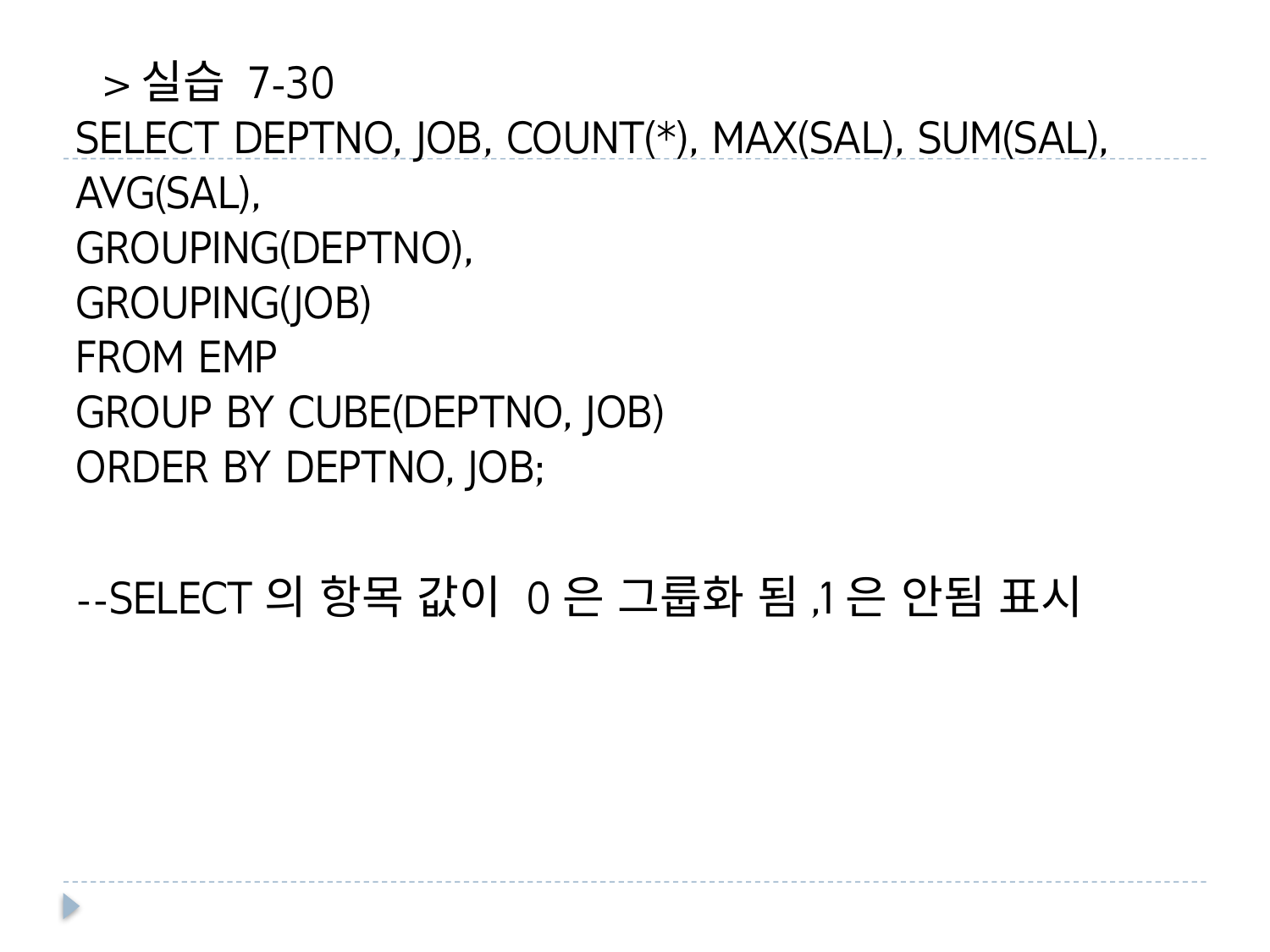

>실습 7-30
SELECT DEPTNO, JOB, COUNT(*), MAX(SAL), SUM(SAL), AVG(SAL),
GROUPING(DEPTNO),
GROUPING(JOB)
FROM EMP
GROUP BY CUBE(DEPTNO, JOB)
ORDER BY DEPTNO, JOB;

--SELECT의 항목 값이 0은 그룹화 됨,1은 안됨 표시